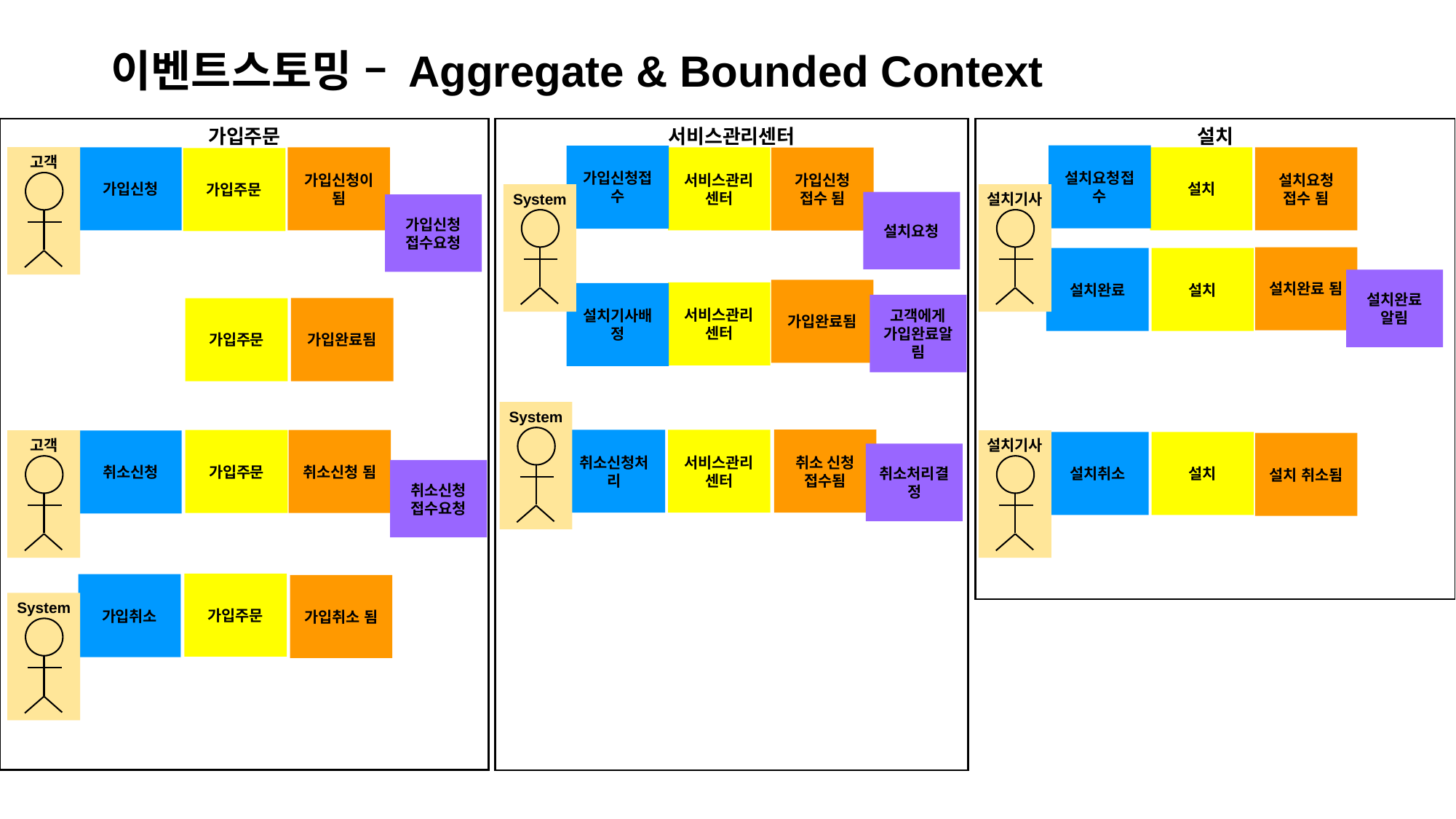

# 이벤트스토밍 – Aggregate & Bounded Context
서비스관리센터
설치
가입주문
설치요청접수
가입신청접수
고객

가입신청
가입신청이 됨
가입주문
가입신청 접수요청
서비스관리센터
가입신청 접수 됨
설치요청
설치
설치요청 접수 됨
System

설치기사

설치완료 됨
설치완료
설치
설치완료 알림
가입완료됨
서비스관리센터
설치기사배정
고객에게 가입완료알림
가입주문
가입완료됨
System

취소 신청 접수됨
취소신청처리
서비스관리센터
취소처리결정
취소신청 됨
가입주문
취소신청
취소신청 접수요청
고객

설치기사

설치취소
설치
설치 취소됨
가입주문
가입취소
가입취소 됨
System